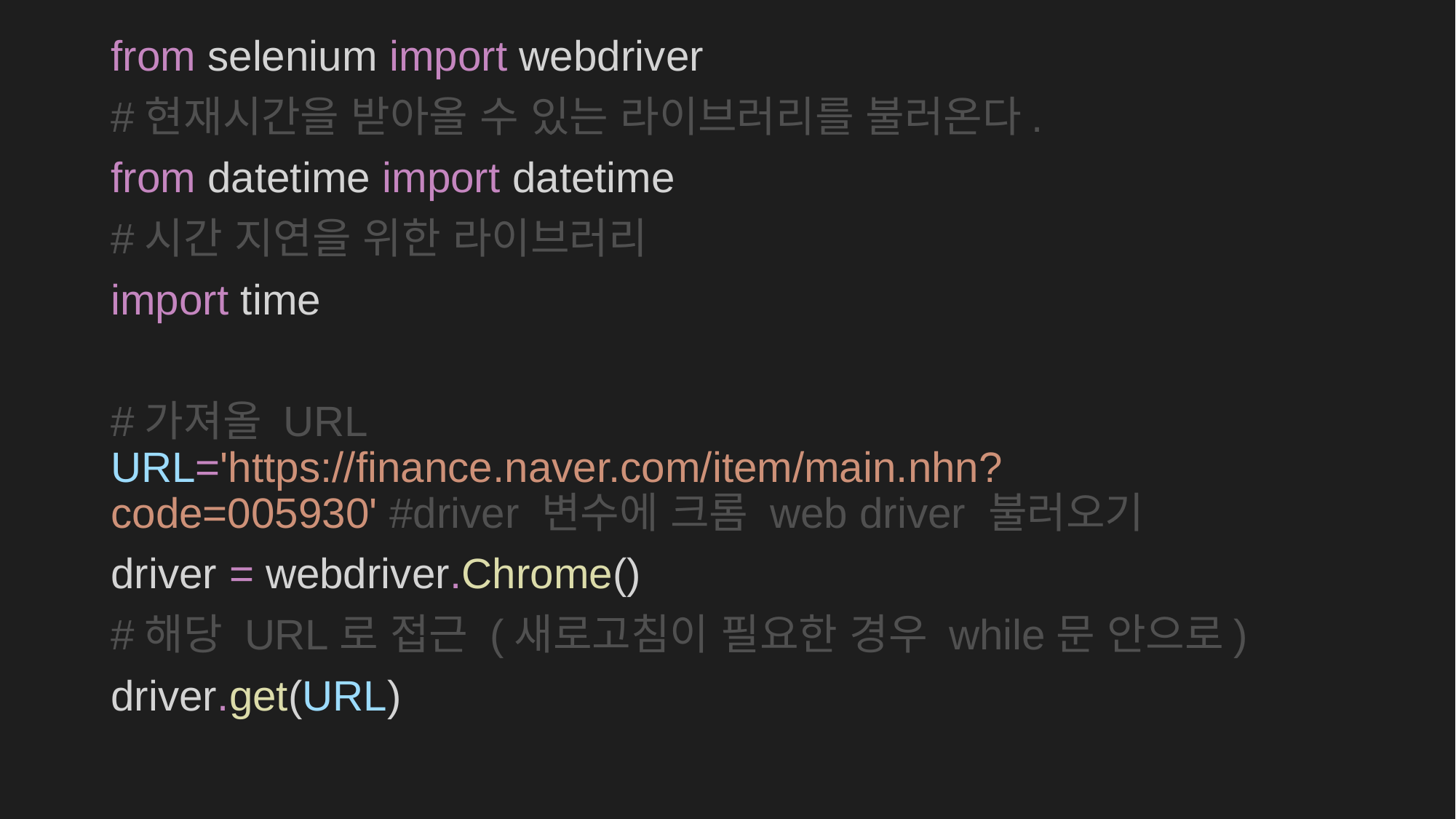

from selenium import webdriver
#현재시간을 받아올 수 있는 라이브러리를 불러온다.
from datetime import datetime
#시간 지연을 위한 라이브러리
import time

#가져올 URL
URL='https://finance.naver.com/item/main.nhn?code=005930' #driver 변수에 크롬 web driver 불러오기
driver = webdriver.Chrome()
#해당 URL로 접근 (새로고침이 필요한 경우 while문 안으로)
driver.get(URL)